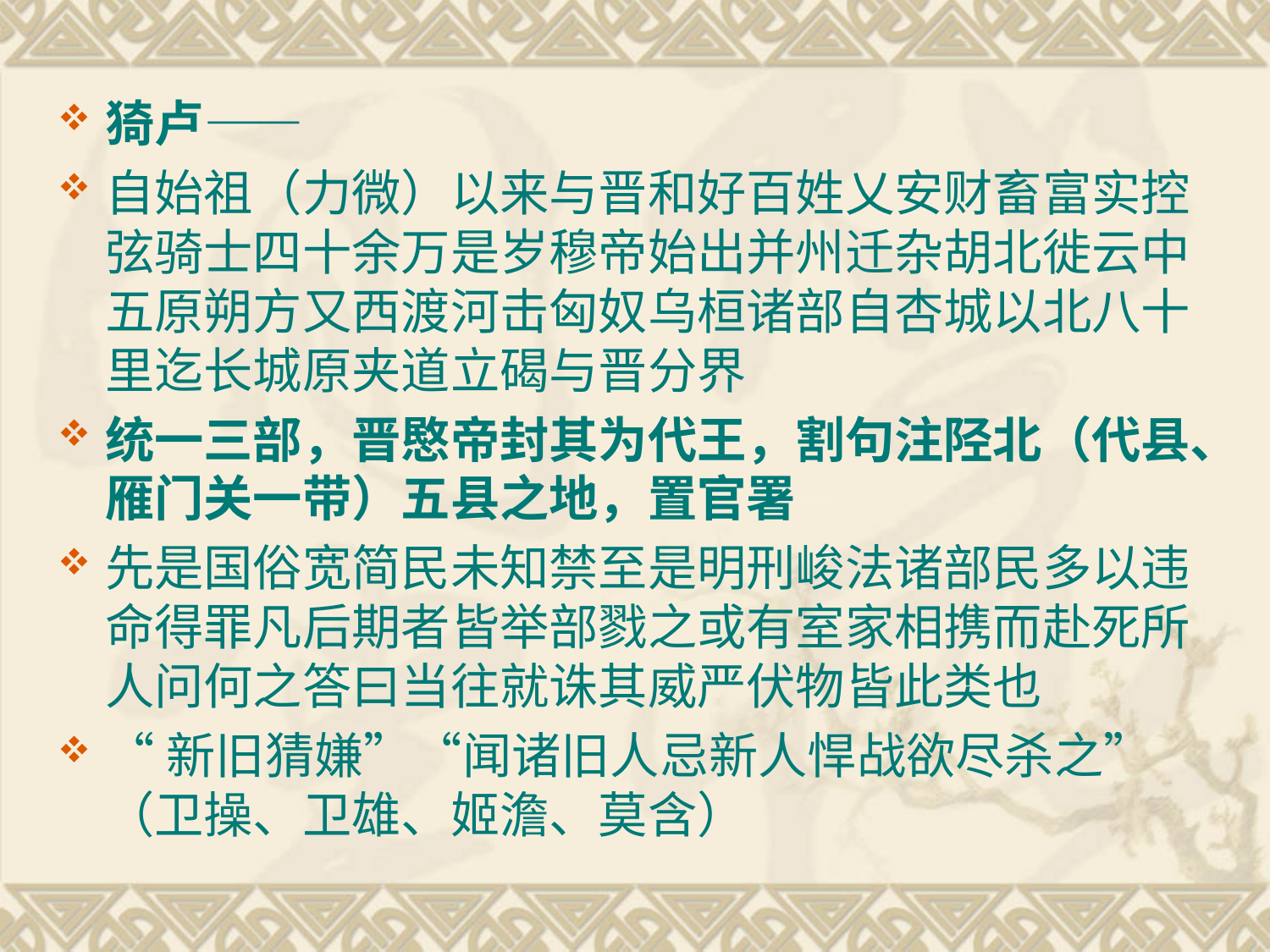

猗卢——
自始祖（力微）以来与晋和好百姓乂安财畜富实控弦骑士四十余万是岁穆帝始出并州迁杂胡北徙云中五原朔方又西渡河击匈奴乌桓诸部自杏城以北八十里迄长城原夹道立碣与晋分界
统一三部，晋愍帝封其为代王，割句注陉北（代县、雁门关一带）五县之地，置官署
先是国俗宽简民未知禁至是明刑峻法诸部民多以违命得罪凡后期者皆举部戮之或有室家相携而赴死所人问何之答曰当往就诛其威严伏物皆此类也
“新旧猜嫌”“闻诸旧人忌新人悍战欲尽杀之”（卫操、卫雄、姬澹、莫含）